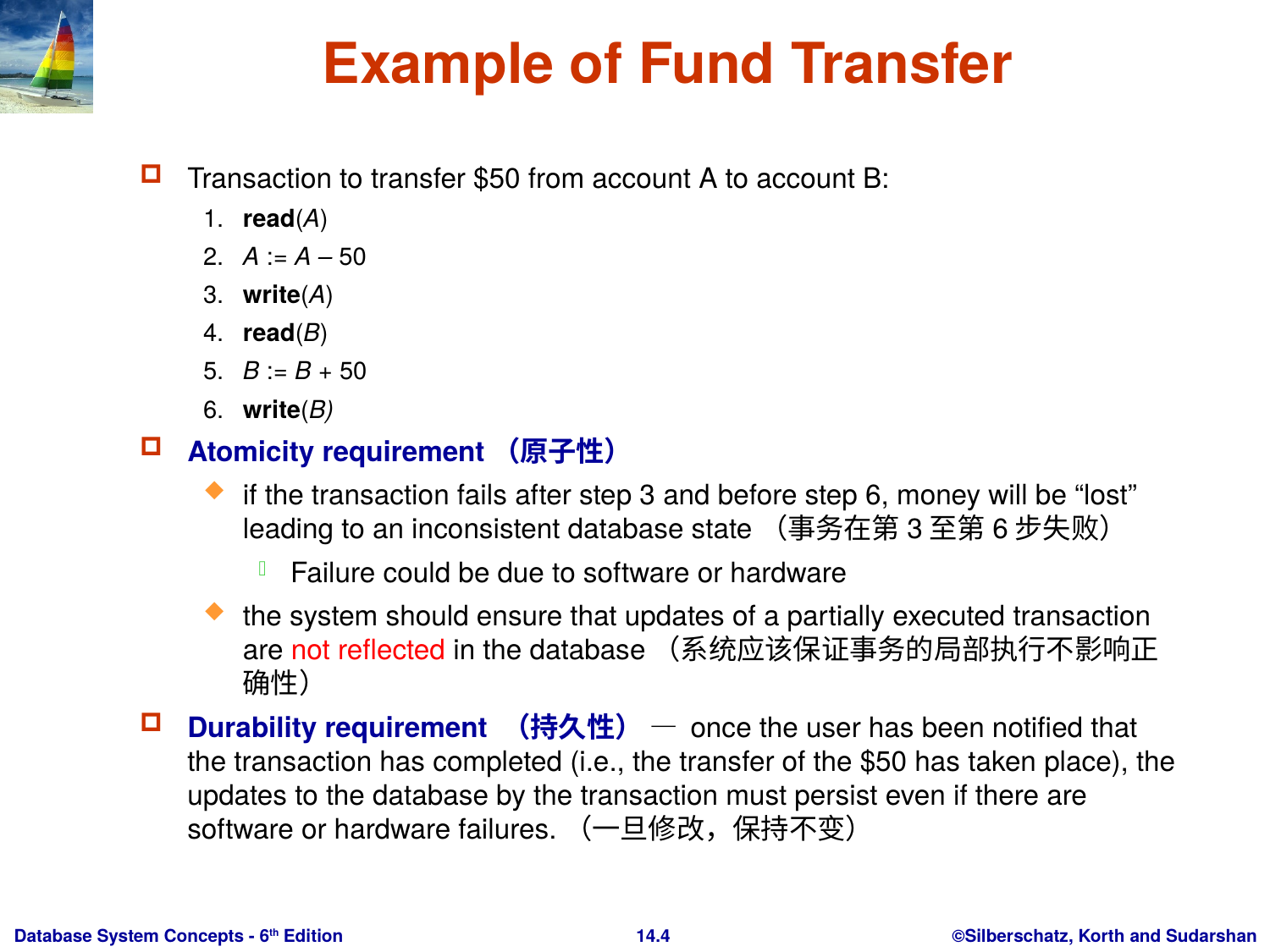

# Example of Fund Transfer
Transaction to transfer $50 from account A to account B:
1.	read(A)
2.	A := A – 50
3.	write(A)
4.	read(B)
5.	B := B + 50
6.	write(B)
Atomicity requirement（原子性）
if the transaction fails after step 3 and before step 6, money will be “lost” leading to an inconsistent database state（事务在第3至第6步失败）
Failure could be due to software or hardware
the system should ensure that updates of a partially executed transaction are not reflected in the database（系统应该保证事务的局部执行不影响正确性）
Durability requirement （持久性） — once the user has been notified that the transaction has completed (i.e., the transfer of the $50 has taken place), the updates to the database by the transaction must persist even if there are software or hardware failures.（一旦修改，保持不变）